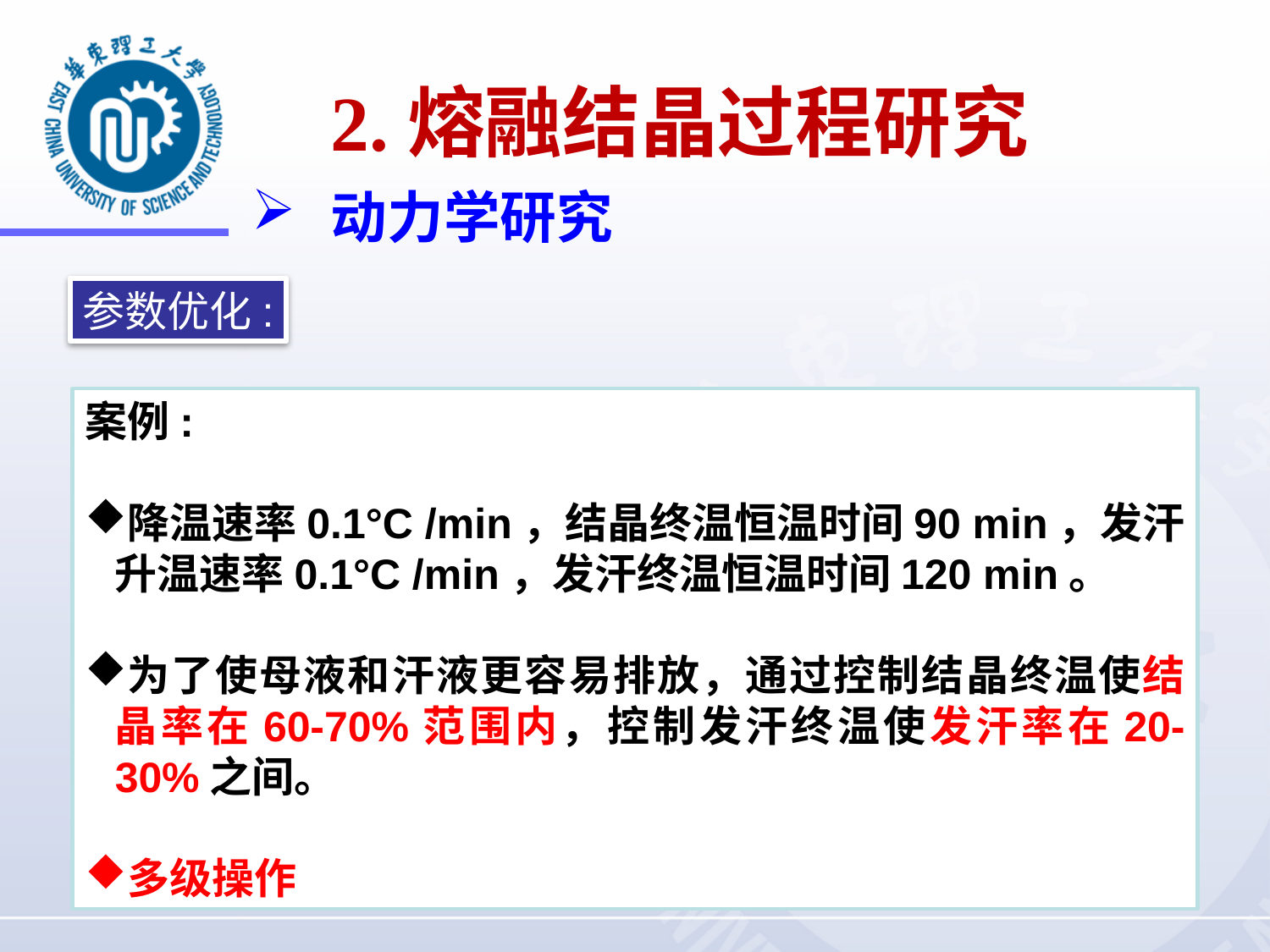

2.熔融结晶过程研究
动力学研究
参数优化:
案例:

降温速率0.1°C /min，结晶终温恒温时间90 min，发汗升温速率0.1°C /min，发汗终温恒温时间120 min。

为了使母液和汗液更容易排放，通过控制结晶终温使结晶率在60-70%范围内，控制发汗终温使发汗率在20-30%之间。

多级操作